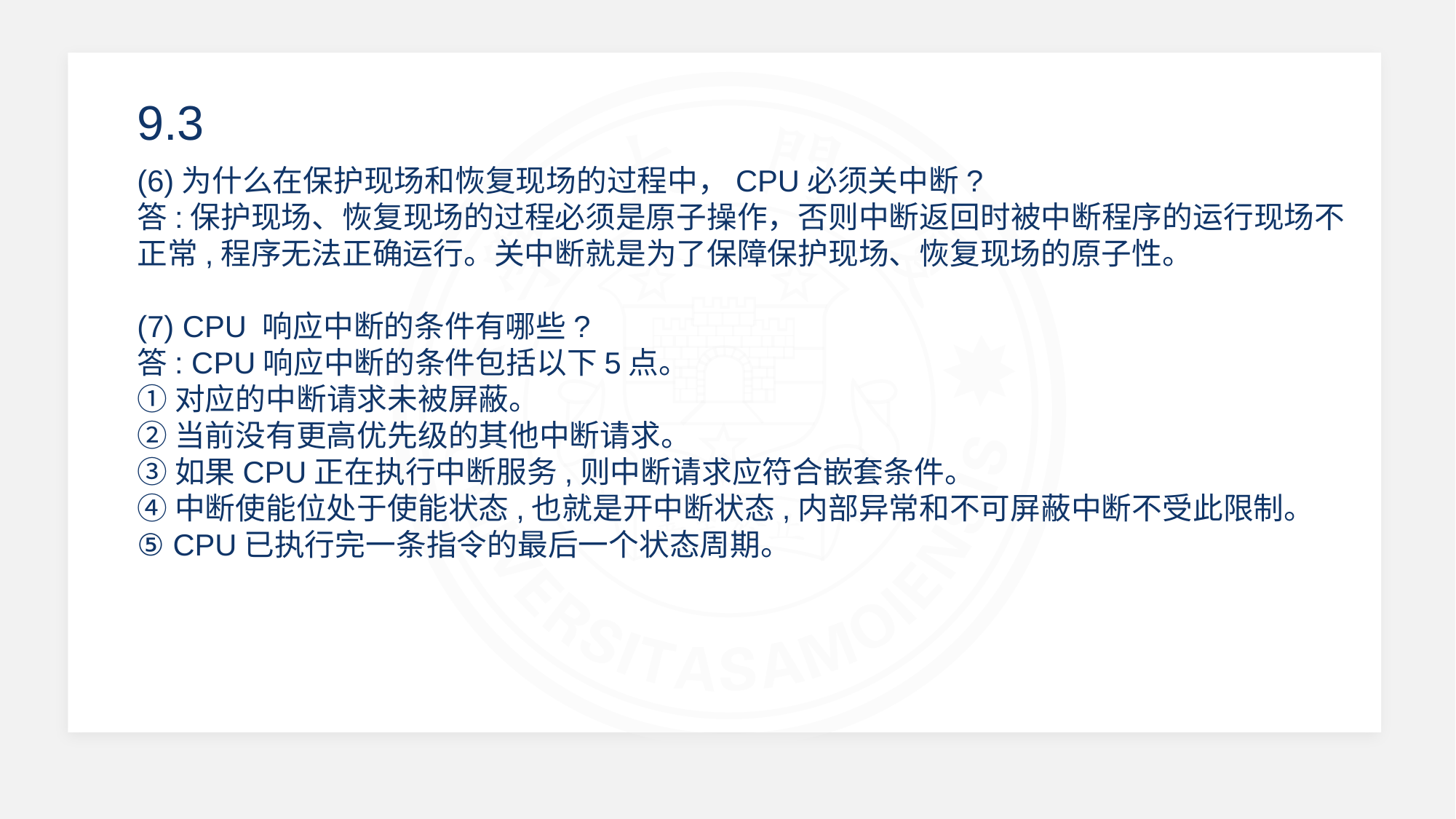

9.3
(6)为什么在保护现场和恢复现场的过程中，CPU必须关中断?
答:保护现场、恢复现场的过程必须是原子操作，否则中断返回时被中断程序的运行现场不正常,程序无法正确运行。关中断就是为了保障保护现场、恢复现场的原子性。

(7) CPU 响应中断的条件有哪些?
答: CPU响应中断的条件包括以下5点。
①对应的中断请求未被屏蔽。
②当前没有更高优先级的其他中断请求。
③如果CPU正在执行中断服务,则中断请求应符合嵌套条件。
④中断使能位处于使能状态,也就是开中断状态,内部异常和不可屏蔽中断不受此限制。
⑤ CPU已执行完一条指令的最后一个状态周期。